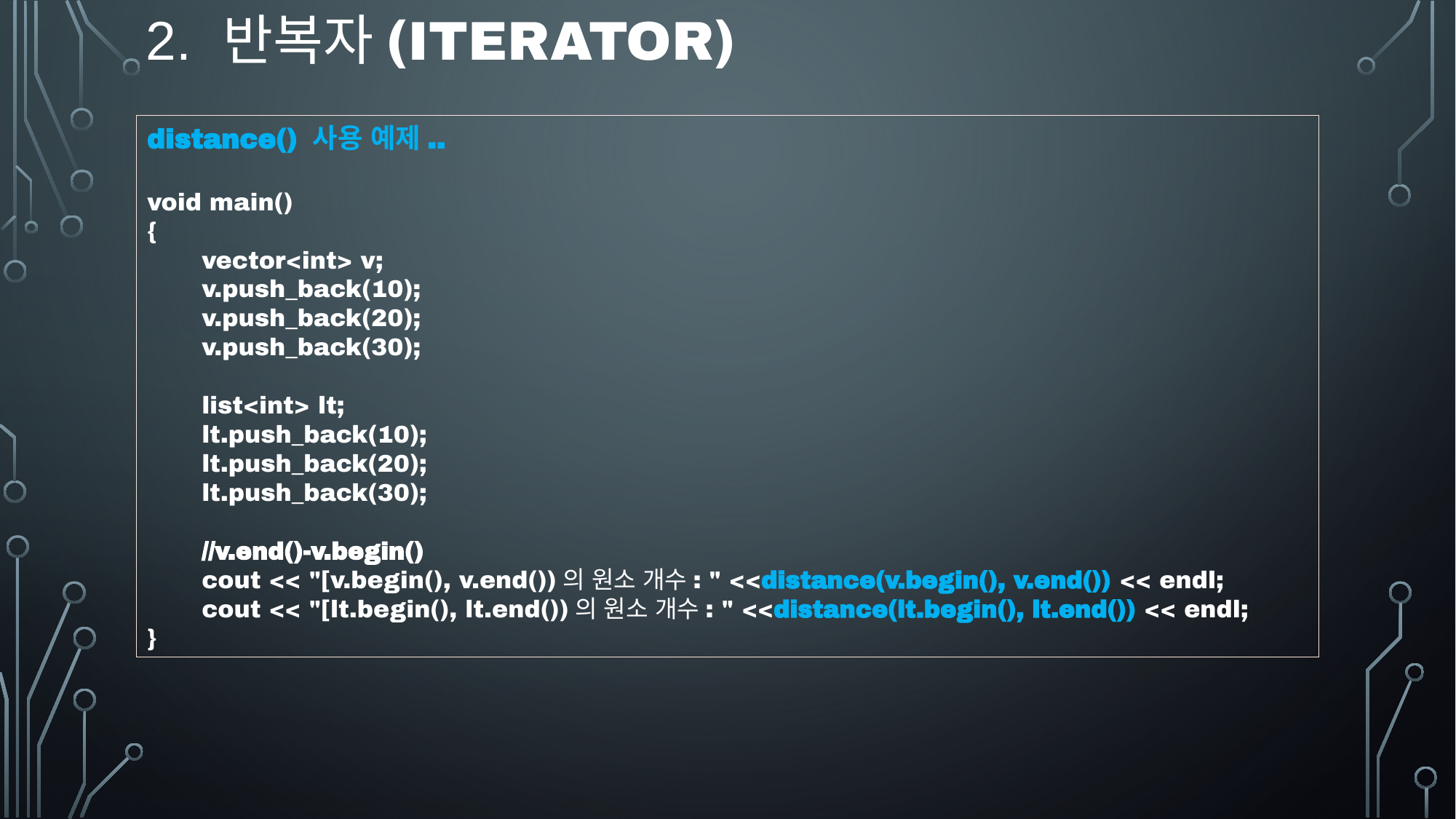

# 2. 반복자(iterator)
distance() 사용 예제..

void main()
{
vector<int> v;
v.push_back(10);
v.push_back(20);
v.push_back(30);

list<int> lt;
lt.push_back(10);
lt.push_back(20);
lt.push_back(30);

//v.end()-v.begin()
cout << "[v.begin(), v.end())의 원소 개수: " <<distance(v.begin(), v.end()) << endl;
cout << "[lt.begin(), lt.end())의 원소 개수: " <<distance(lt.begin(), lt.end()) << endl;
}